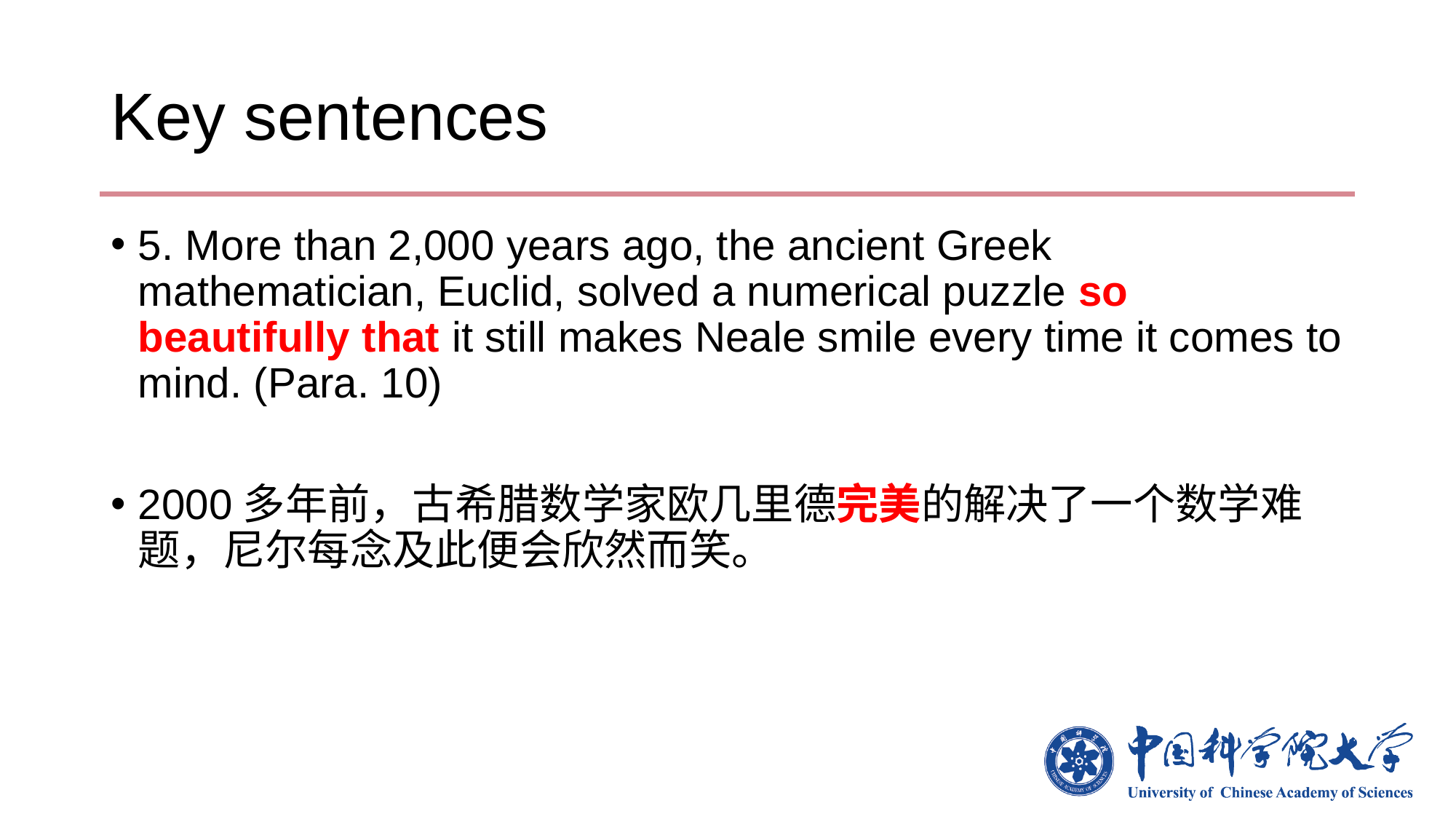

# Key sentences
5. More than 2,000 years ago, the ancient Greek mathematician, Euclid, solved a numerical puzzle so beautifully that it still makes Neale smile every time it comes to mind. (Para. 10)

2000多年前，古希腊数学家欧几里德完美的解决了一个数学难题，尼尔每念及此便会欣然而笑。